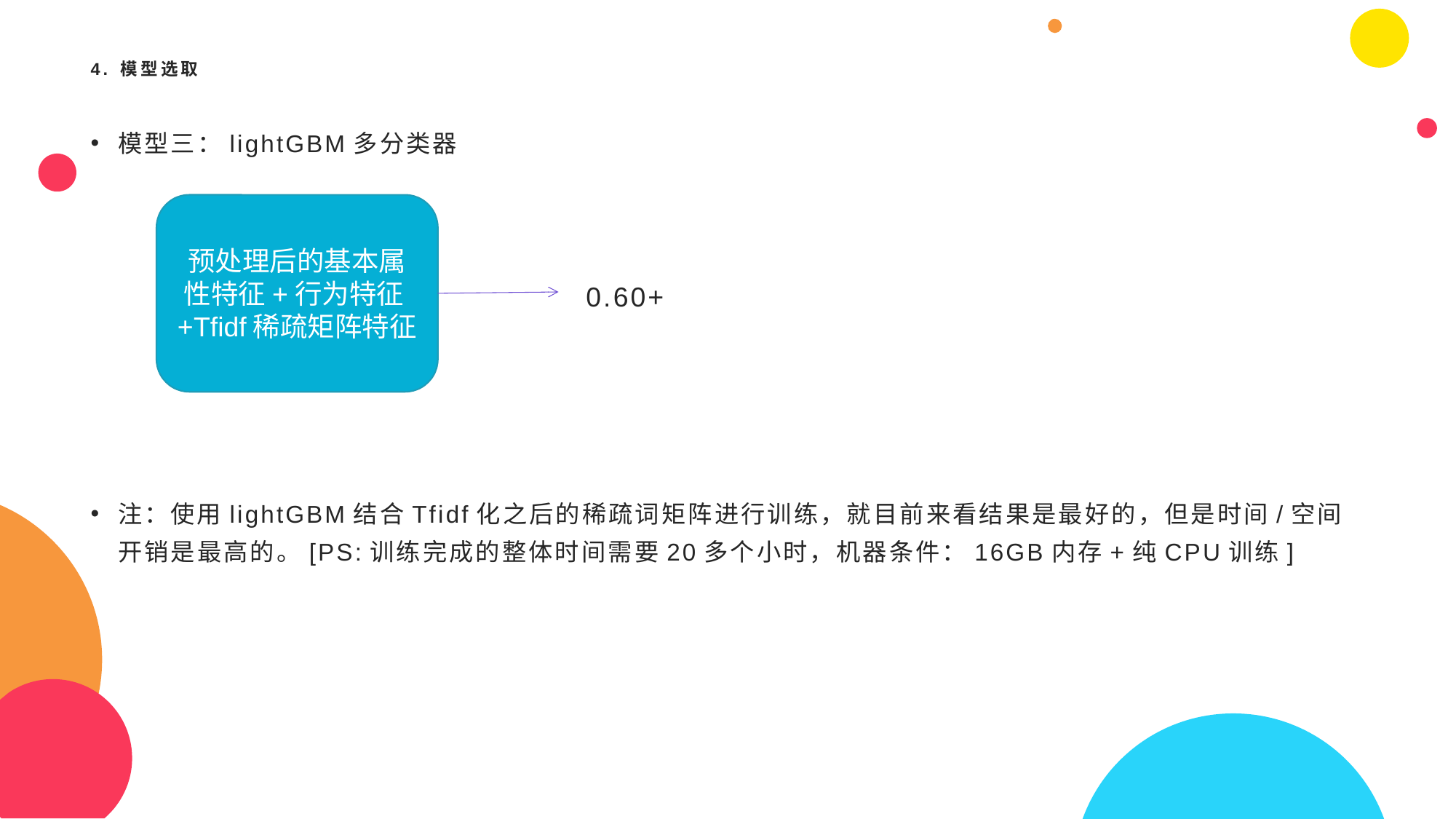

# 4. 模型选取
模型三：lightGBM多分类器

注：使用lightGBM结合Tfidf化之后的稀疏词矩阵进行训练，就目前来看结果是最好的，但是时间/空间开销是最高的。[PS:训练完成的整体时间需要20多个小时，机器条件：16GB内存+纯CPU训练]
预处理后的基本属性特征+行为特征+Tfidf稀疏矩阵特征
0.60+